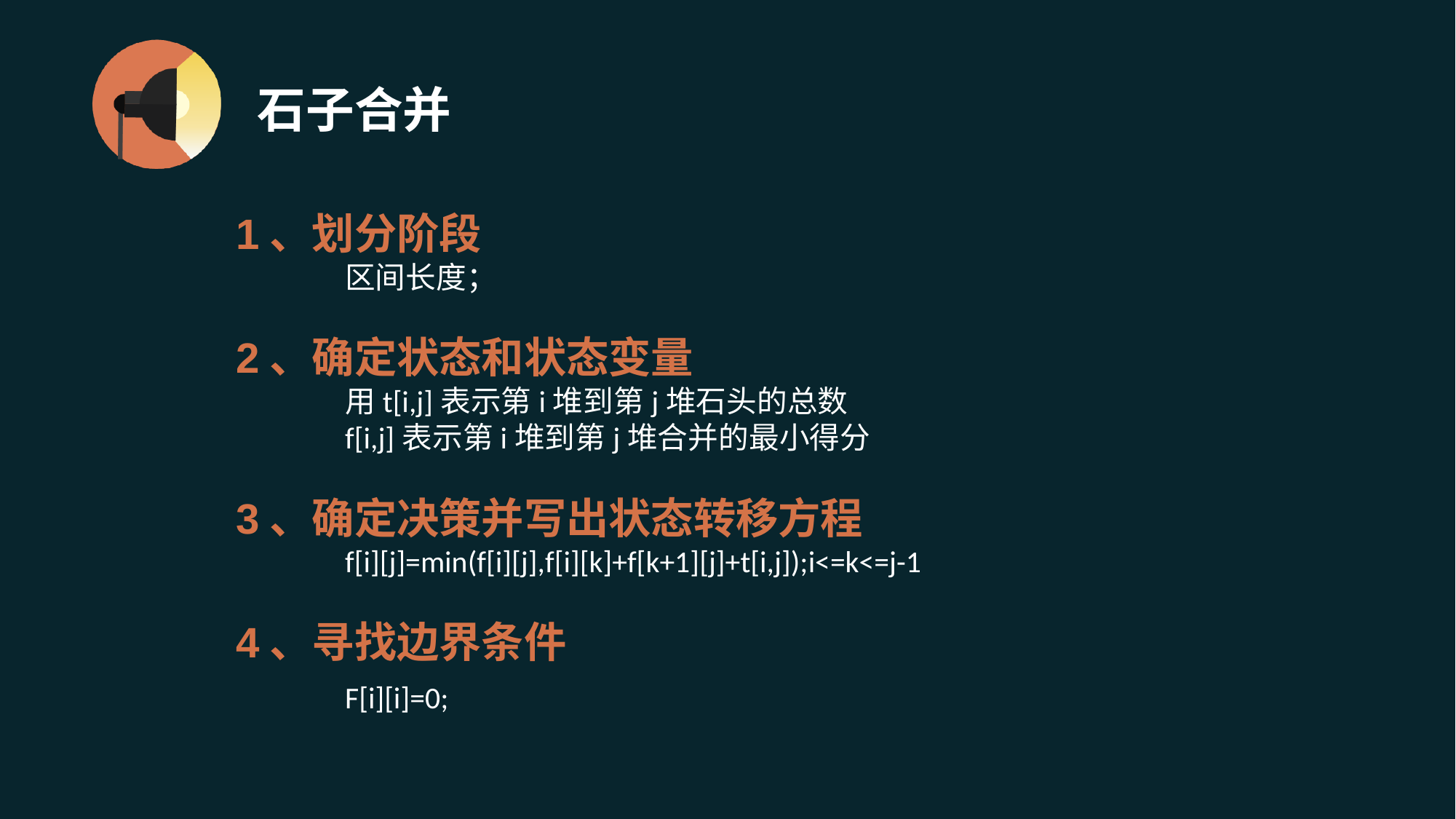

# 石子合并
1、划分阶段
	区间长度；

2、确定状态和状态变量
	用t[i,j]表示第i堆到第j堆石头的总数
	f[i,j]表示第i堆到第j堆合并的最小得分

3、确定决策并写出状态转移方程
        	f[i][j]=min(f[i][j],f[i][k]+f[k+1][j]+t[i,j]);i<=k<=j-1

4、寻找边界条件
	F[i][i]=0;